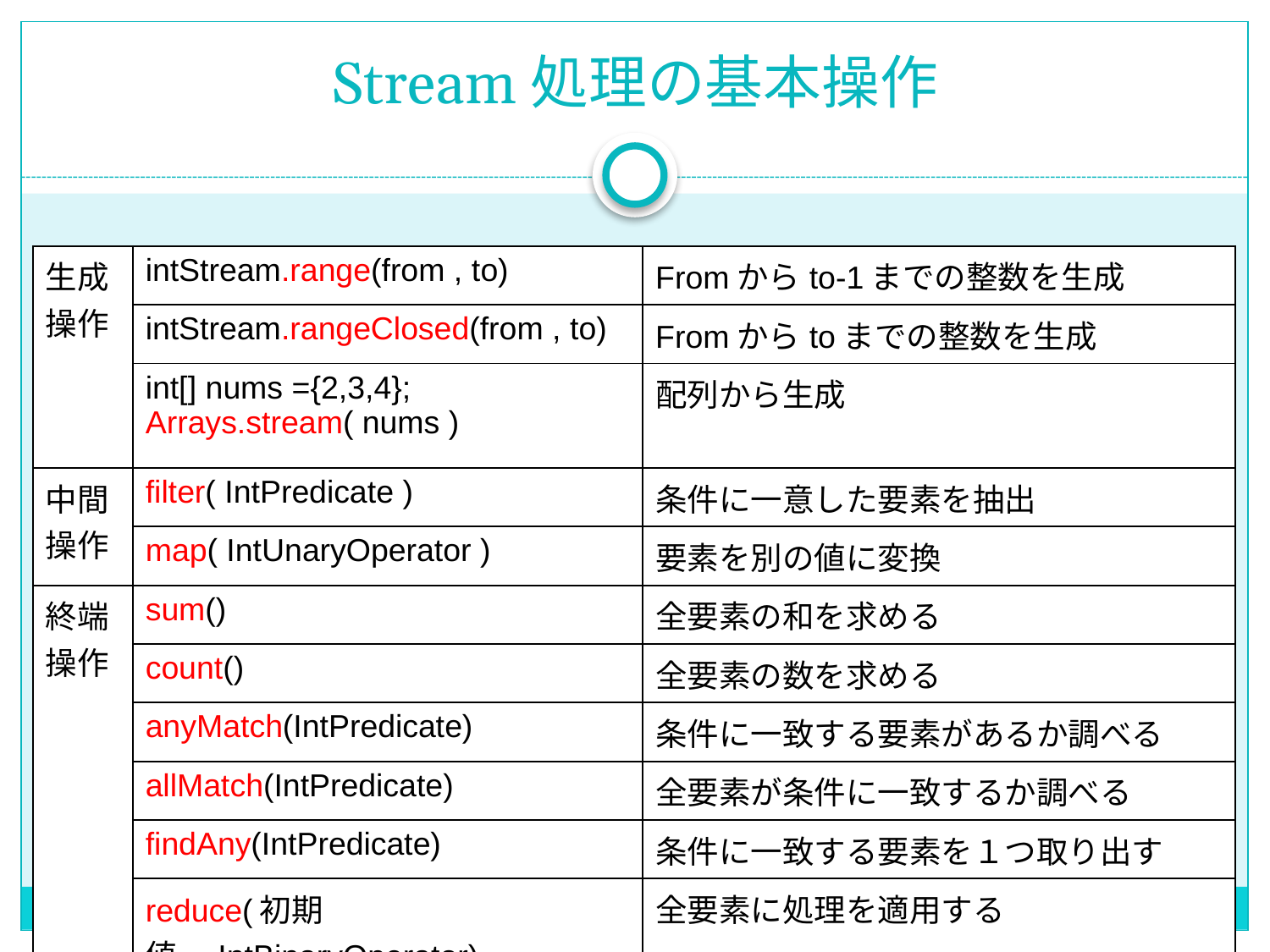

# Stream処理の基本操作
| 生成操作 | intStream.range(from , to) | Fromからto-1までの整数を生成 |
| --- | --- | --- |
|  | intStream.rangeClosed(from , to) | Fromからtoまでの整数を生成 |
|  | int[] nums ={2,3,4}; Arrays.stream( nums ) | 配列から生成 |
| 中間操作 | filter( IntPredicate ) | 条件に一意した要素を抽出 |
|  | map( IntUnaryOperator ) | 要素を別の値に変換 |
| 終端操作 | sum() | 全要素の和を求める |
|  | count() | 全要素の数を求める |
|  | anyMatch(IntPredicate) | 条件に一致する要素があるか調べる |
|  | allMatch(IntPredicate) | 全要素が条件に一致するか調べる |
|  | findAny(IntPredicate) | 条件に一致する要素を１つ取り出す |
|  | reduce(初期値、IntBinaryOperator) | 全要素に処理を適用する |